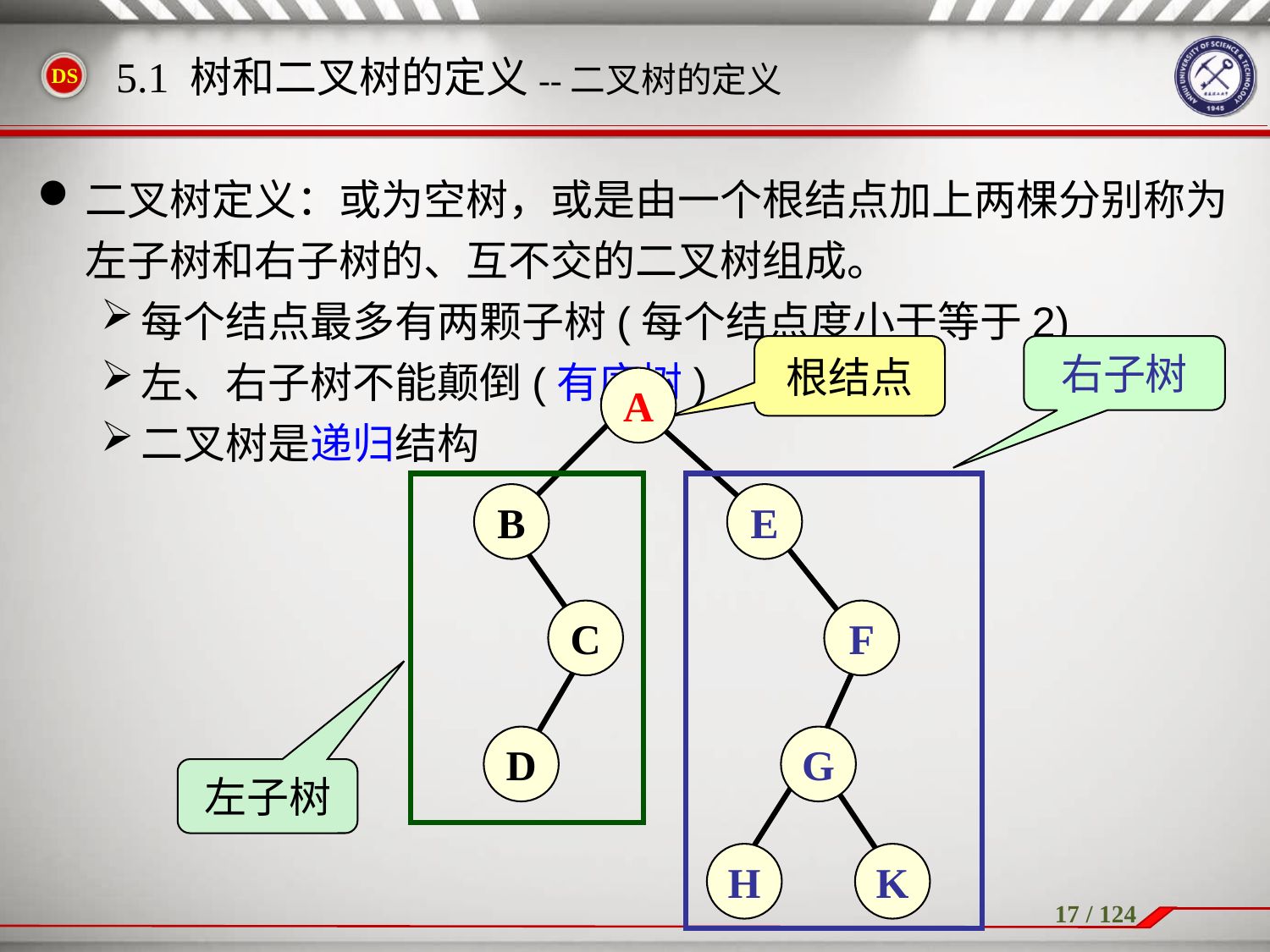

二叉树定义：或为空树，或是由一个根结点加上两棵分别称为左子树和右子树的、互不交的二叉树组成。
每个结点最多有两颗子树(每个结点度小于等于2)
左、右子树不能颠倒(有序树)
二叉树是递归结构
5.1 树和二叉树的定义--二叉树的定义
根结点
右子树
A

B
E

C
F

D
G
左子树

H
K